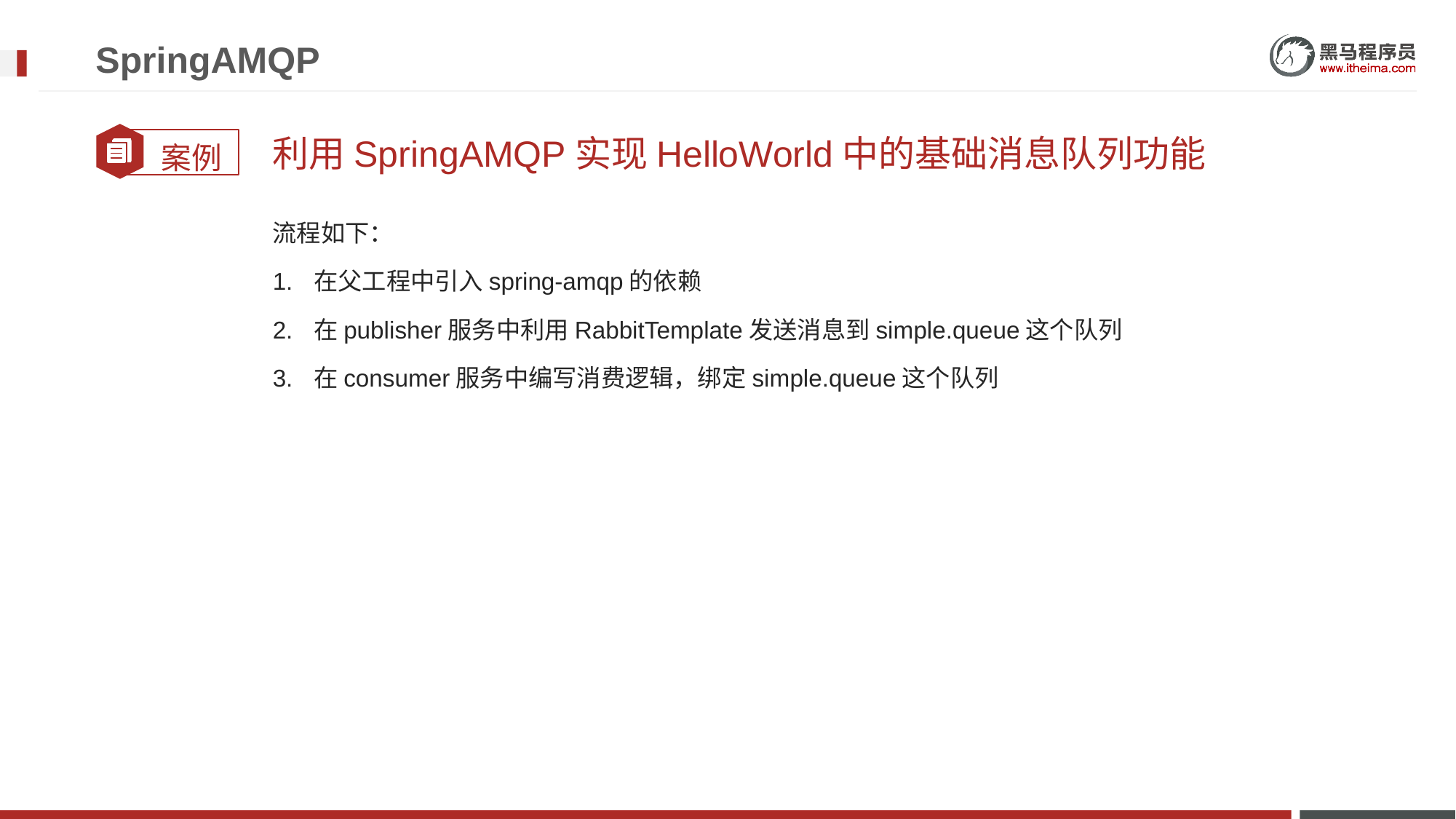

# SpringAMQP
利用SpringAMQP实现HelloWorld中的基础消息队列功能
流程如下：
在父工程中引入spring-amqp的依赖
在publisher服务中利用RabbitTemplate发送消息到simple.queue这个队列
在consumer服务中编写消费逻辑，绑定simple.queue这个队列